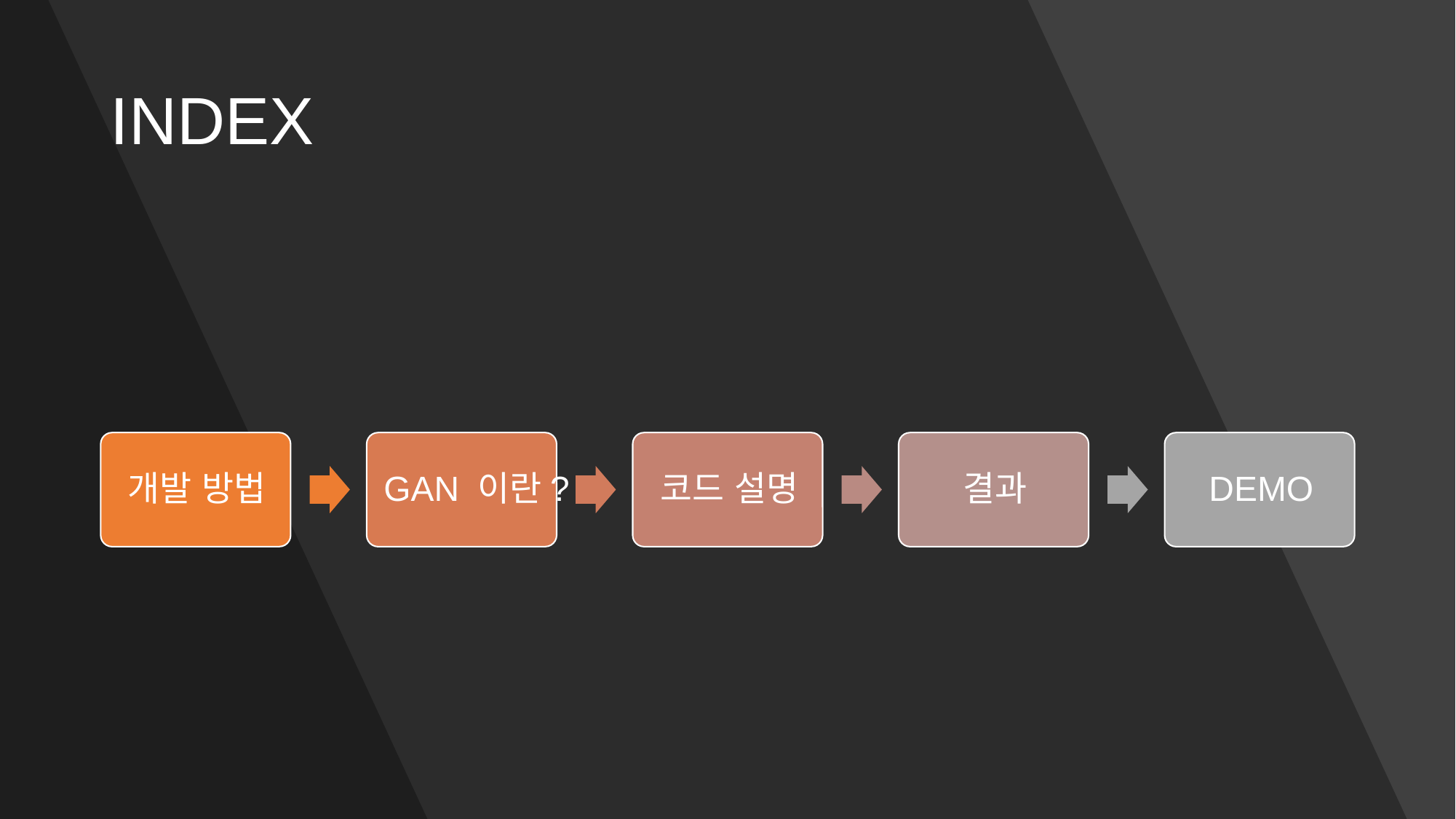

# INDEX
개발 방법

GAN 이란?

코드 설명

결과

DEMO